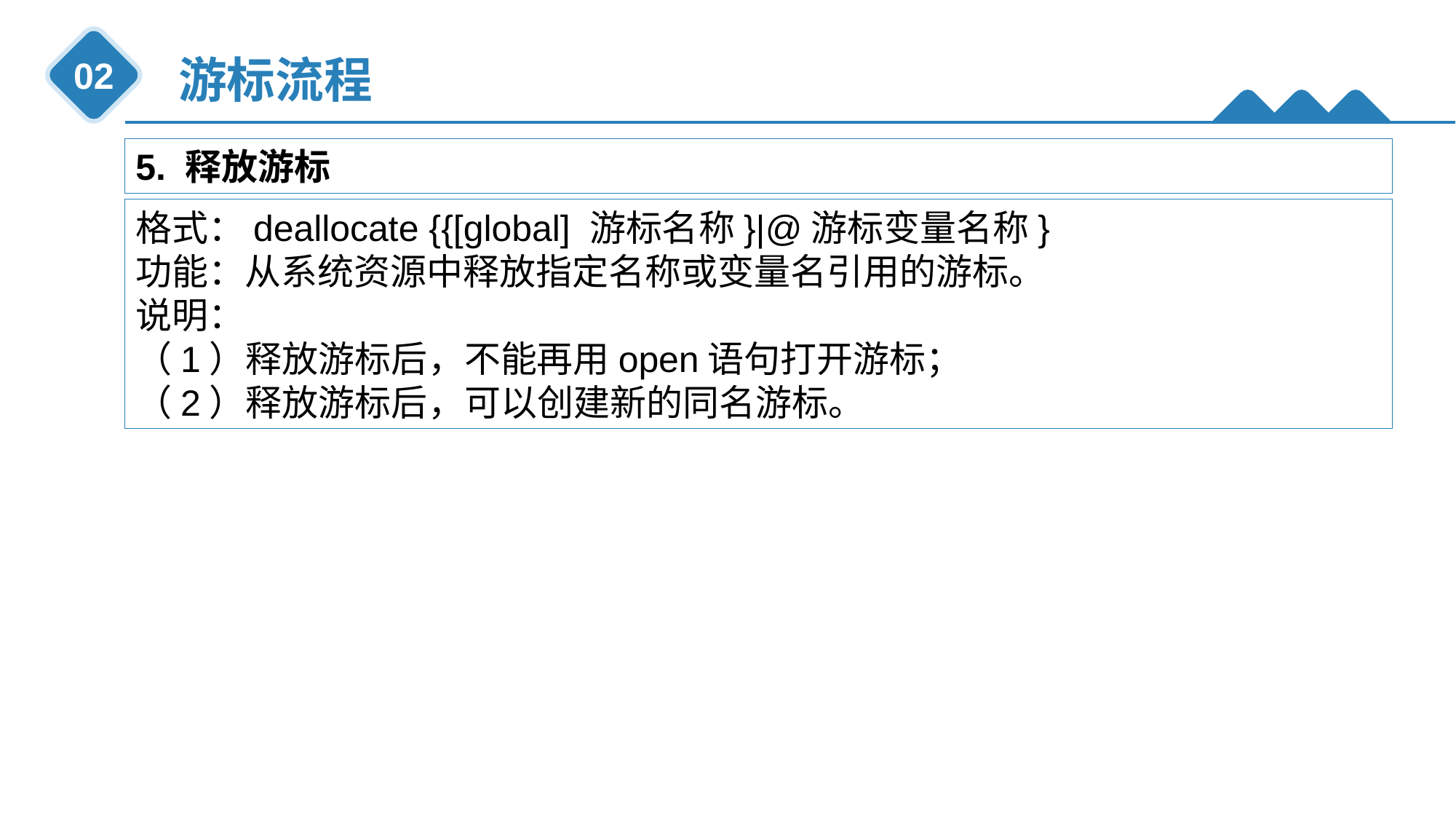

游标流程
02

5. 释放游标
格式：deallocate {{[global] 游标名称}|@游标变量名称}
功能：从系统资源中释放指定名称或变量名引用的游标。
说明：
（1）释放游标后，不能再用open语句打开游标；
（2）释放游标后，可以创建新的同名游标。